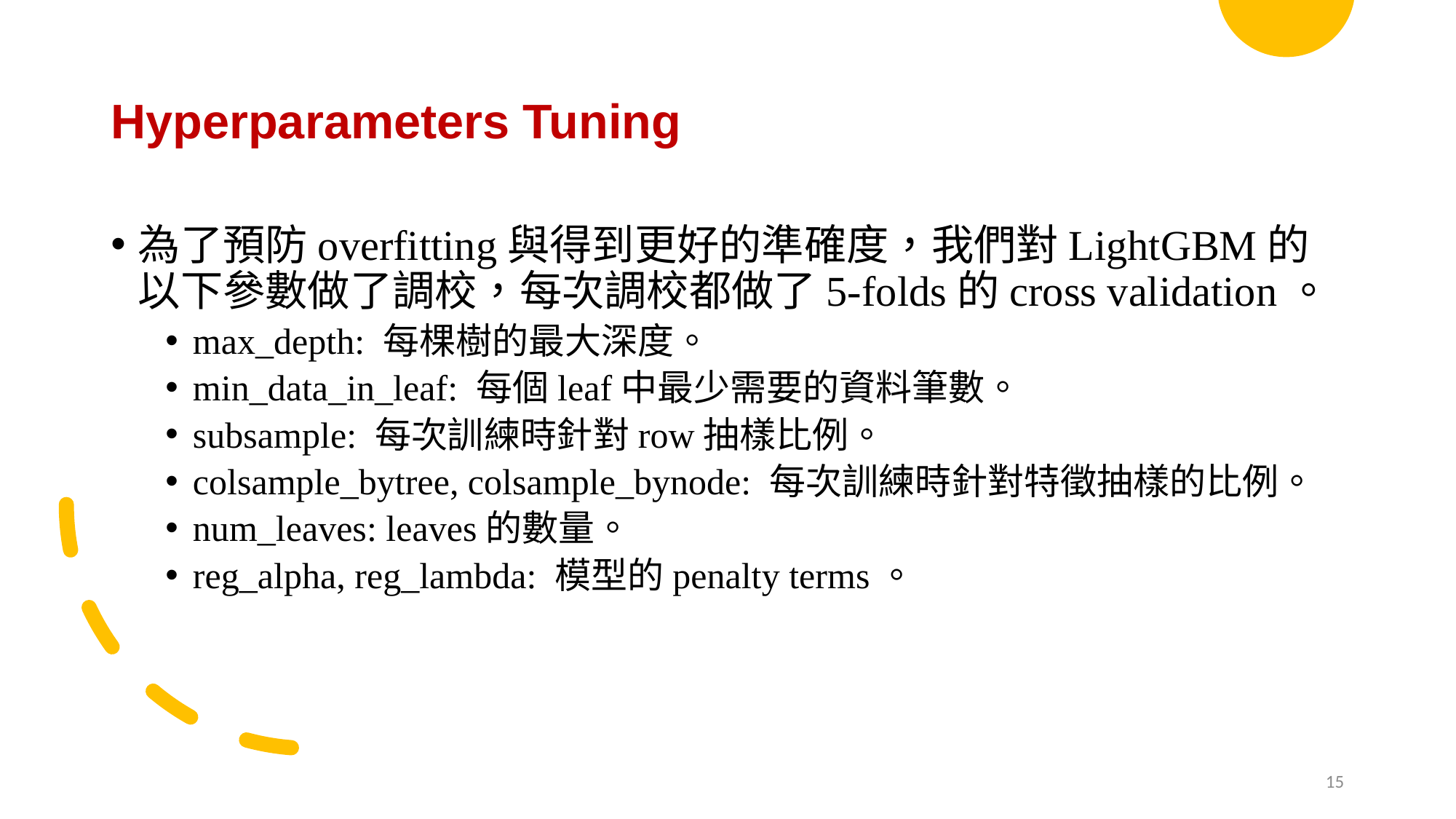

# Hyperparameters Tuning
為了預防overfitting與得到更好的準確度，我們對LightGBM的以下參數做了調校，每次調校都做了5-folds的cross validation。
max_depth: 每棵樹的最大深度。
min_data_in_leaf: 每個leaf中最少需要的資料筆數。
subsample: 每次訓練時針對row抽樣比例。
colsample_bytree, colsample_bynode: 每次訓練時針對特徵抽樣的比例。
num_leaves: leaves的數量。
reg_alpha, reg_lambda: 模型的penalty terms。

15